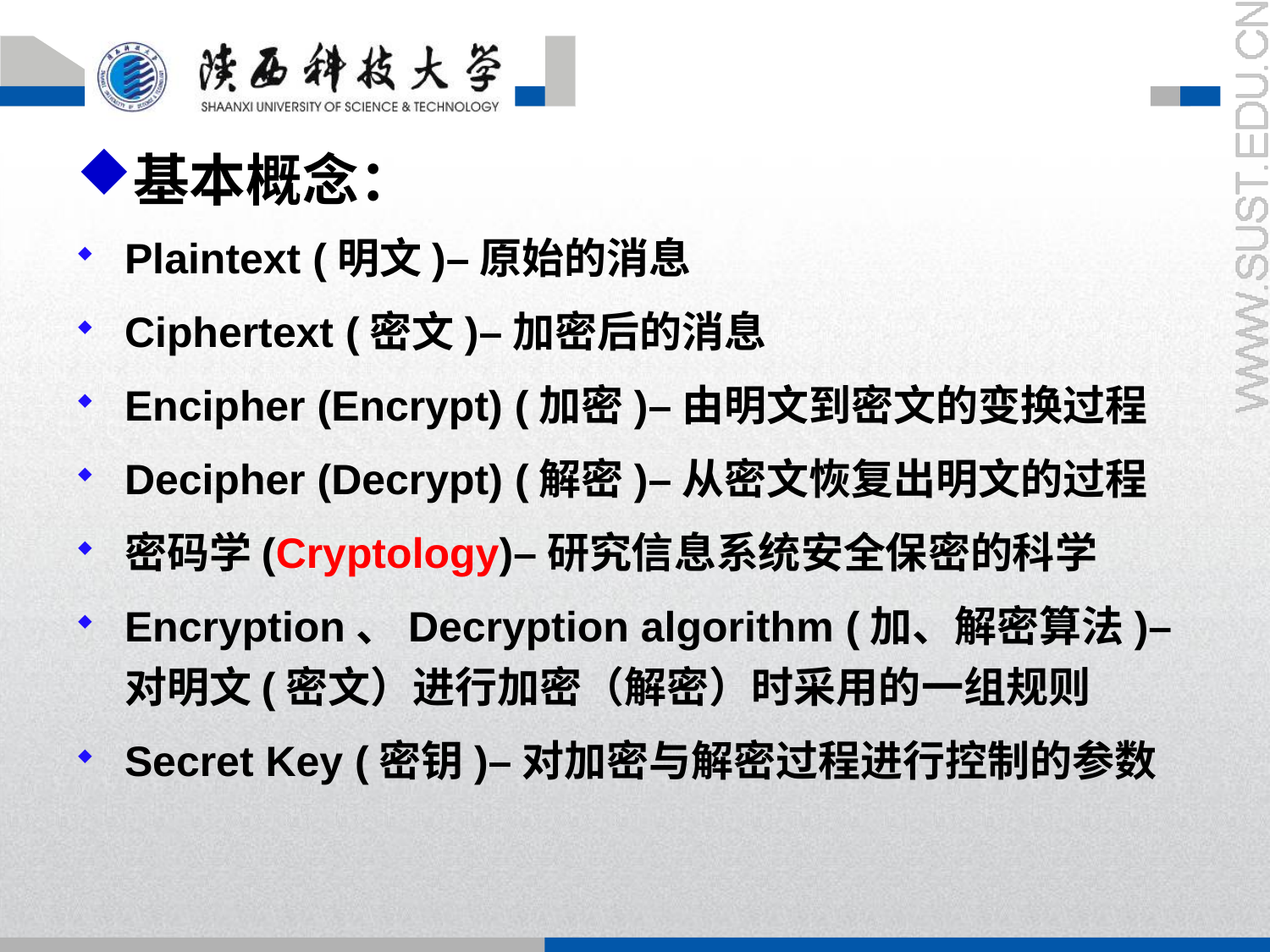

基本概念：
Plaintext (明文)–原始的消息
Ciphertext (密文)–加密后的消息
Encipher (Encrypt) (加密)–由明文到密文的变换过程
Decipher (Decrypt) (解密)–从密文恢复出明文的过程
密码学(Cryptology)–研究信息系统安全保密的科学
Encryption、Decryption algorithm (加、解密算法)–对明文(密文）进行加密（解密）时采用的一组规则
Secret Key (密钥)–对加密与解密过程进行控制的参数